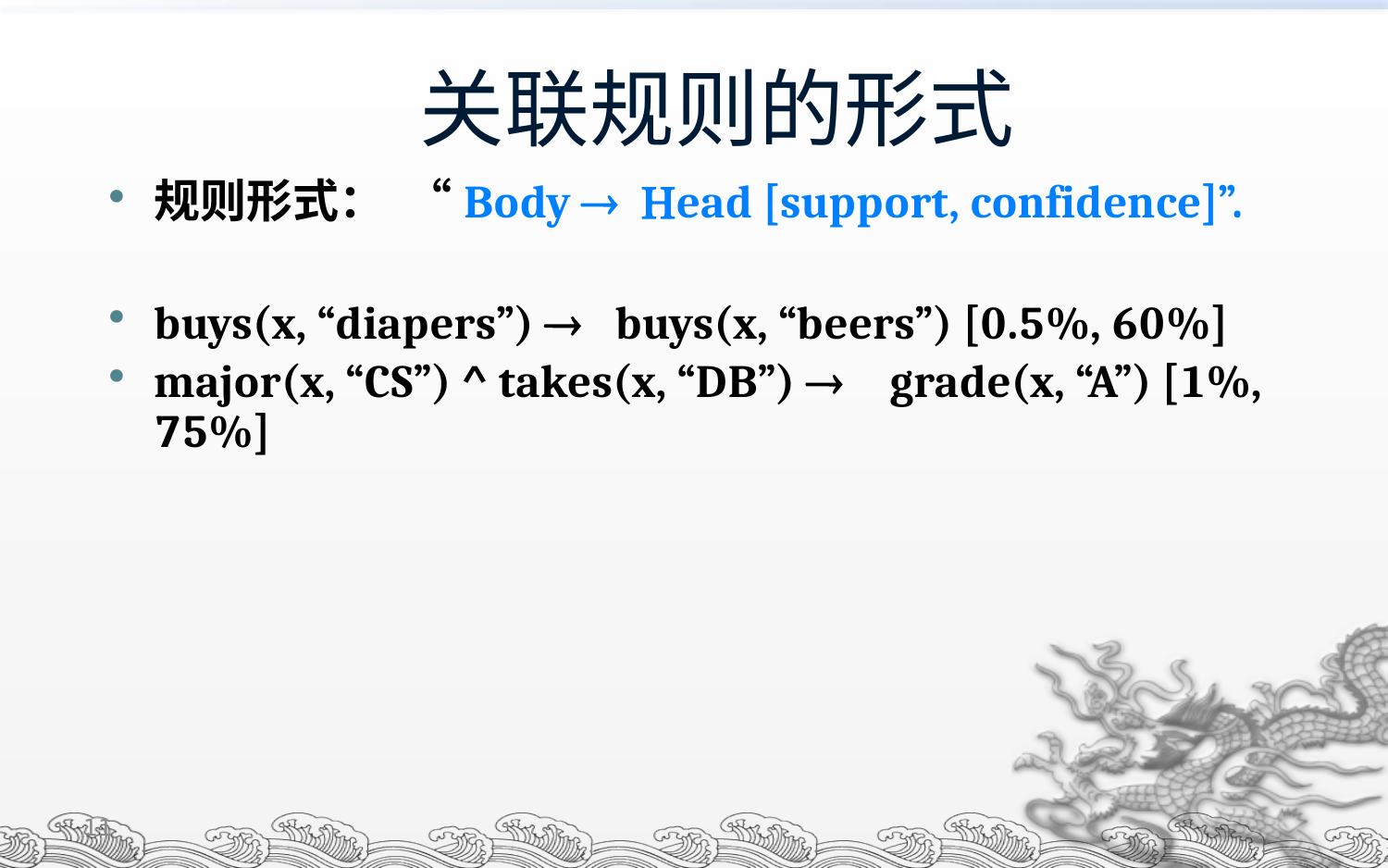

# 关联规则的形式
规则形式：  “Body → Ηead [support, confidence]”.
buys(x, “diapers”) →  buys(x, “beers”) [0.5%, 60%]
major(x, “CS”) ^ takes(x, “DB”) →  grade(x, “A”) [1%, 75%]
11